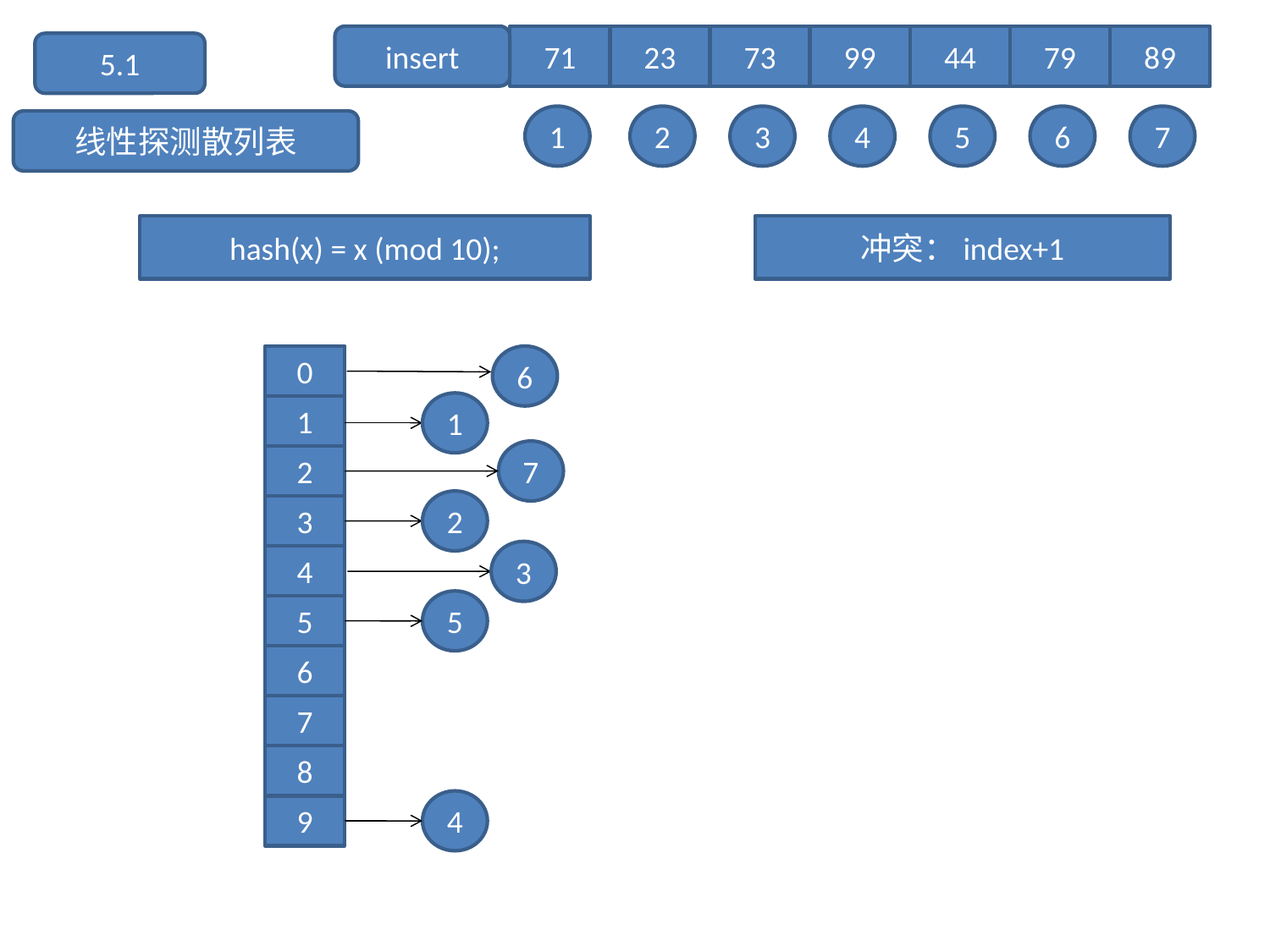

insert
71
23
73
99
44
79
89
5.1
1
2
3
4
5
6
7
线性探测散列表
hash(x) = x (mod 10);
冲突：index+1
0
6
1
1
7
2
2
3
3
4
5
5
6
7
8
4
9